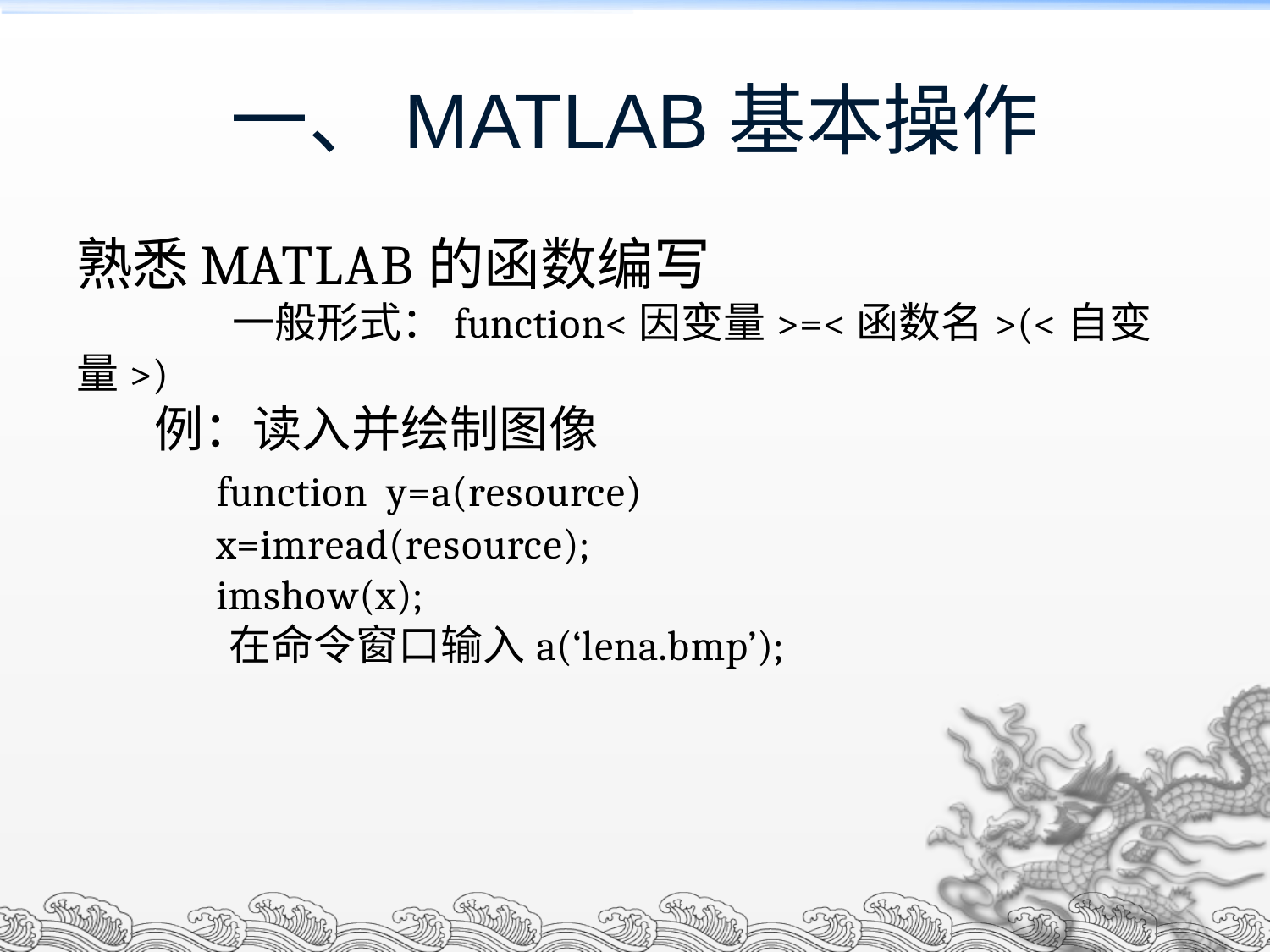

熟悉MATLAB的函数编写
	  一般形式：function<因变量>=<函数名>(<自变量>)
      例：读入并绘制图像
             function  y=a(resource)
               x=imread(resource);
               imshow(x);
               在命令窗口输入a(‘lena.bmp’);

一、MATLAB基本操作